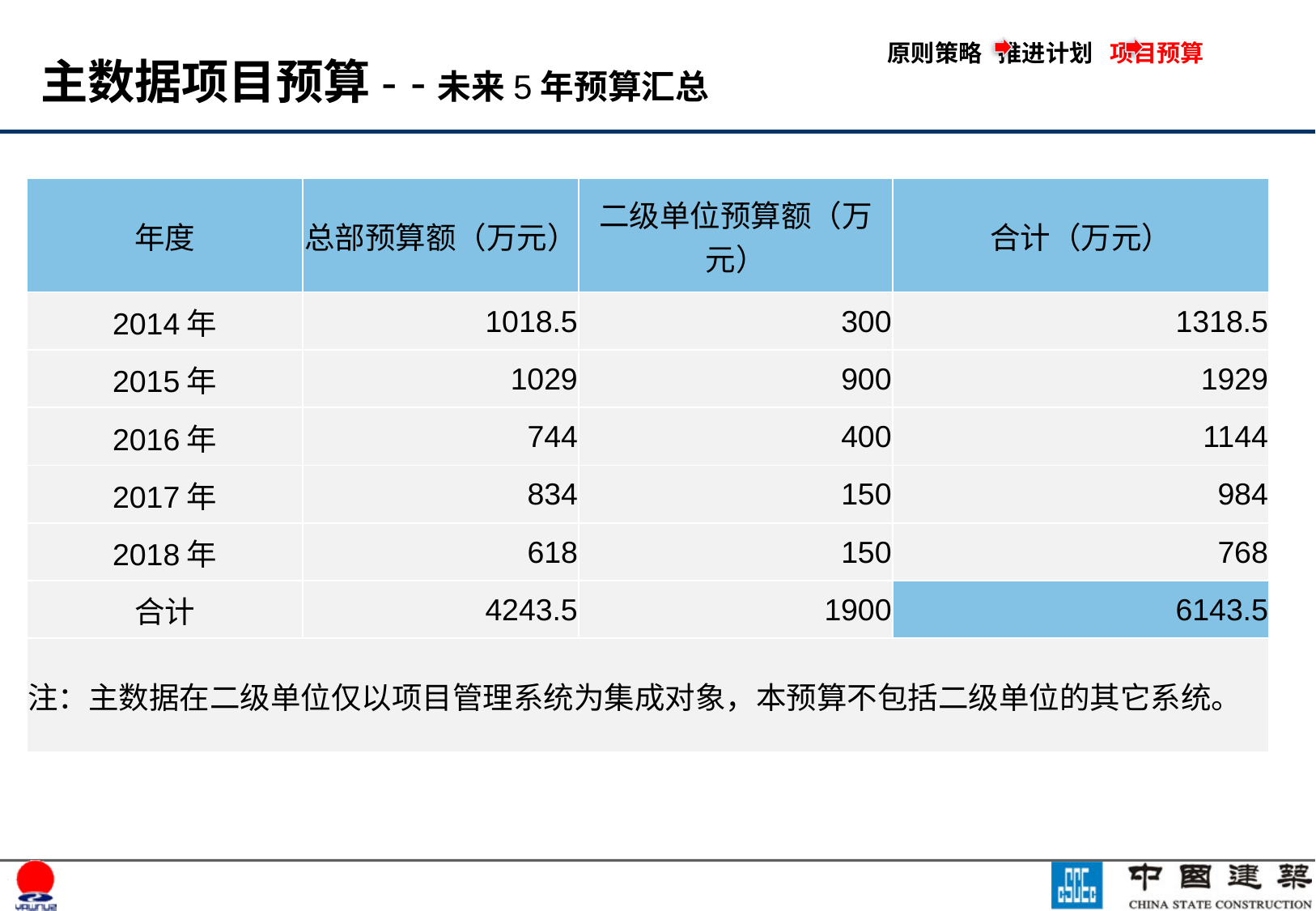

原则策略   推进计划   项目预算

# 主数据项目预算- -未来5年预算汇总
| 年度 | 总部预算额（万元） | 二级单位预算额（万元） | 合计（万元） |
| --- | --- | --- | --- |
| 2014年 | 1018.5 | 300 | 1318.5 |
| 2015年 | 1029 | 900 | 1929 |
| 2016年 | 744 | 400 | 1144 |
| 2017年 | 834 | 150 | 984 |
| 2018年 | 618 | 150 | 768 |
| 合计 | 4243.5 | 1900 | 6143.5 |
| 注：主数据在二级单位仅以项目管理系统为集成对象，本预算不包括二级单位的其它系统。 |  |  |  |